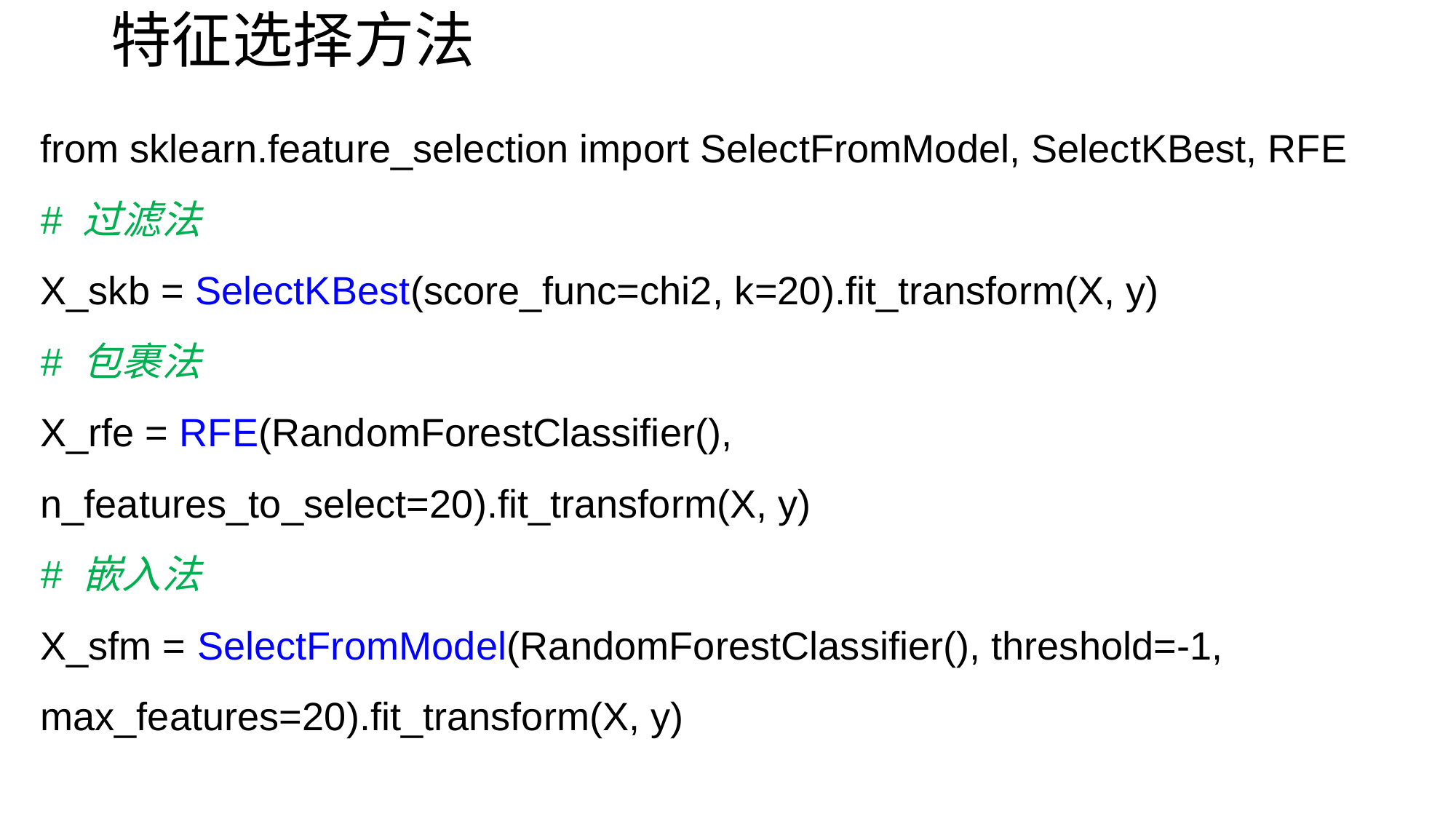

# 特征选择方法
from sklearn.feature_selection import SelectFromModel, SelectKBest, RFE
# 过滤法
X_skb = SelectKBest(score_func=chi2, k=20).fit_transform(X, y)
# 包裹法
X_rfe = RFE(RandomForestClassifier(), n_features_to_select=20).fit_transform(X, y)
# 嵌入法
X_sfm = SelectFromModel(RandomForestClassifier(), threshold=-1, max_features=20).fit_transform(X, y)